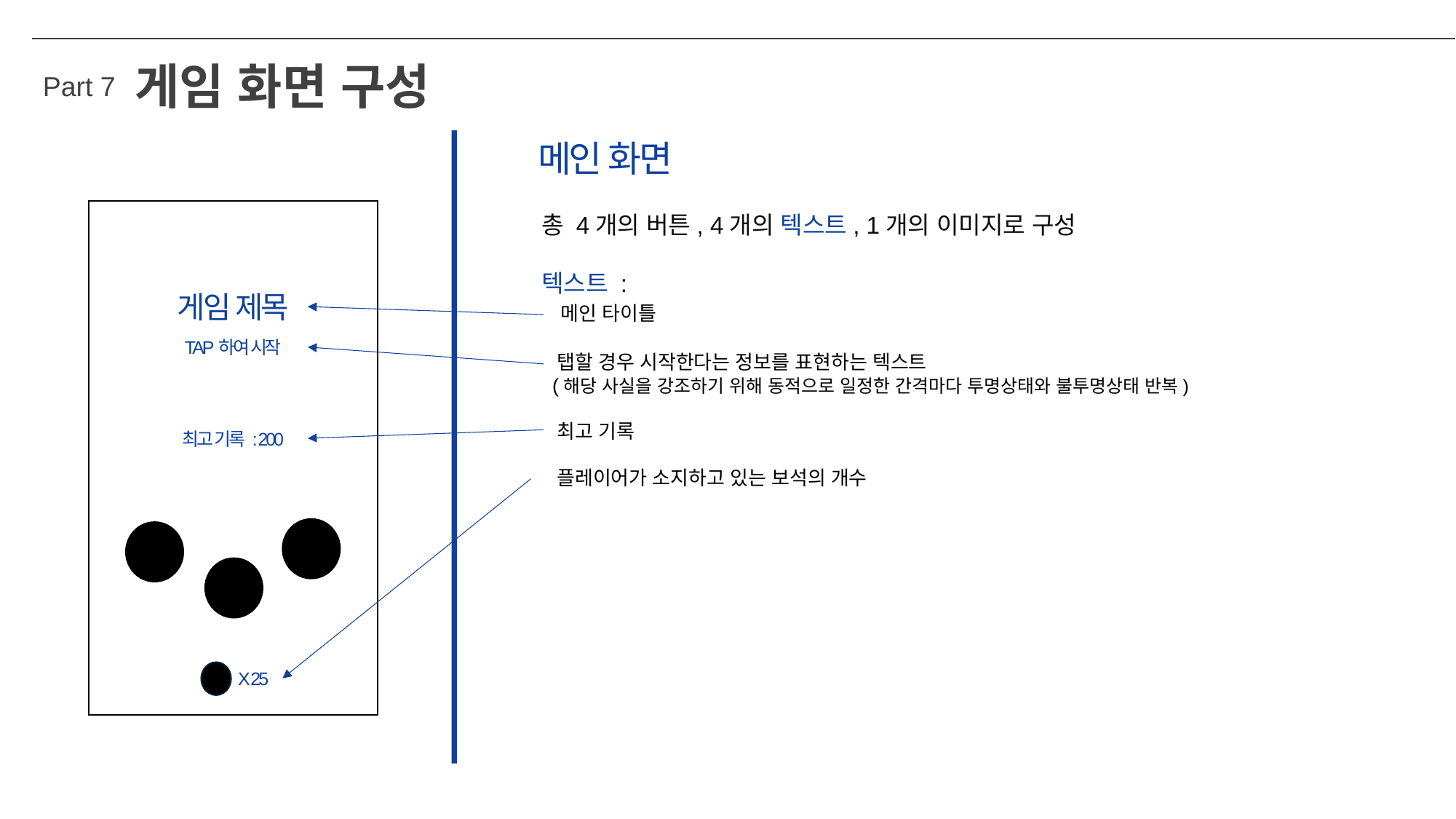

게임 화면 구성
Part 7
메인 화면

총 4개의 버튼, 4개의 텍스트, 1개의 이미지로 구성

텍스트 :
  메인 타이틀

  탭할 경우 시작한다는 정보를 표현하는 텍스트
  (해당 사실을 강조하기 위해 동적으로 일정한 간격마다 투명상태와 불투명상태 반복)

  최고 기록

  플레이어가 소지하고 있는 보석의 개수
게임 제목
TAP하여 시작
최고 기록 : 200

X 25